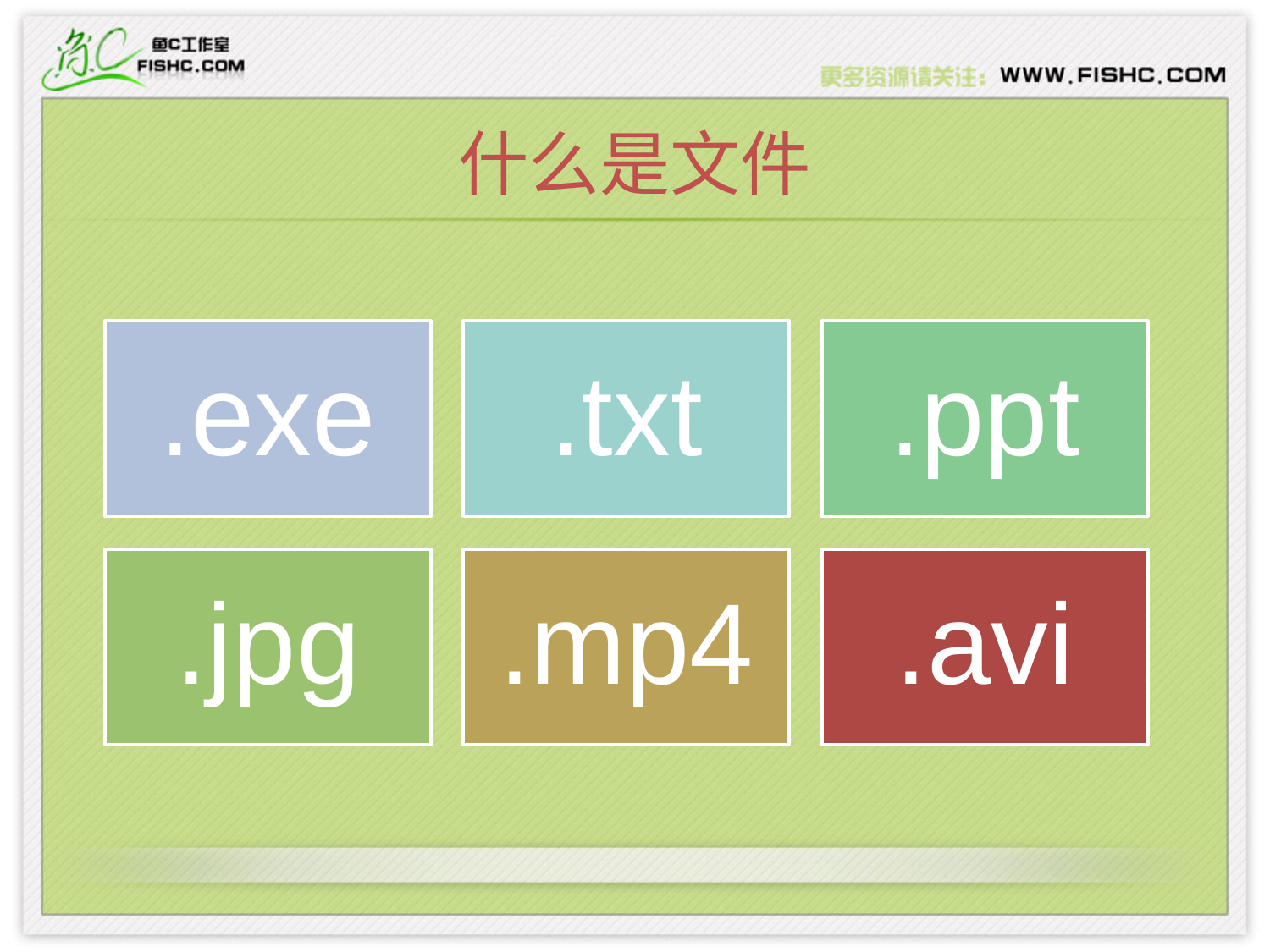

# 什么是文件
.exe
.txt
.ppt
.jpg
.mp4
.avi